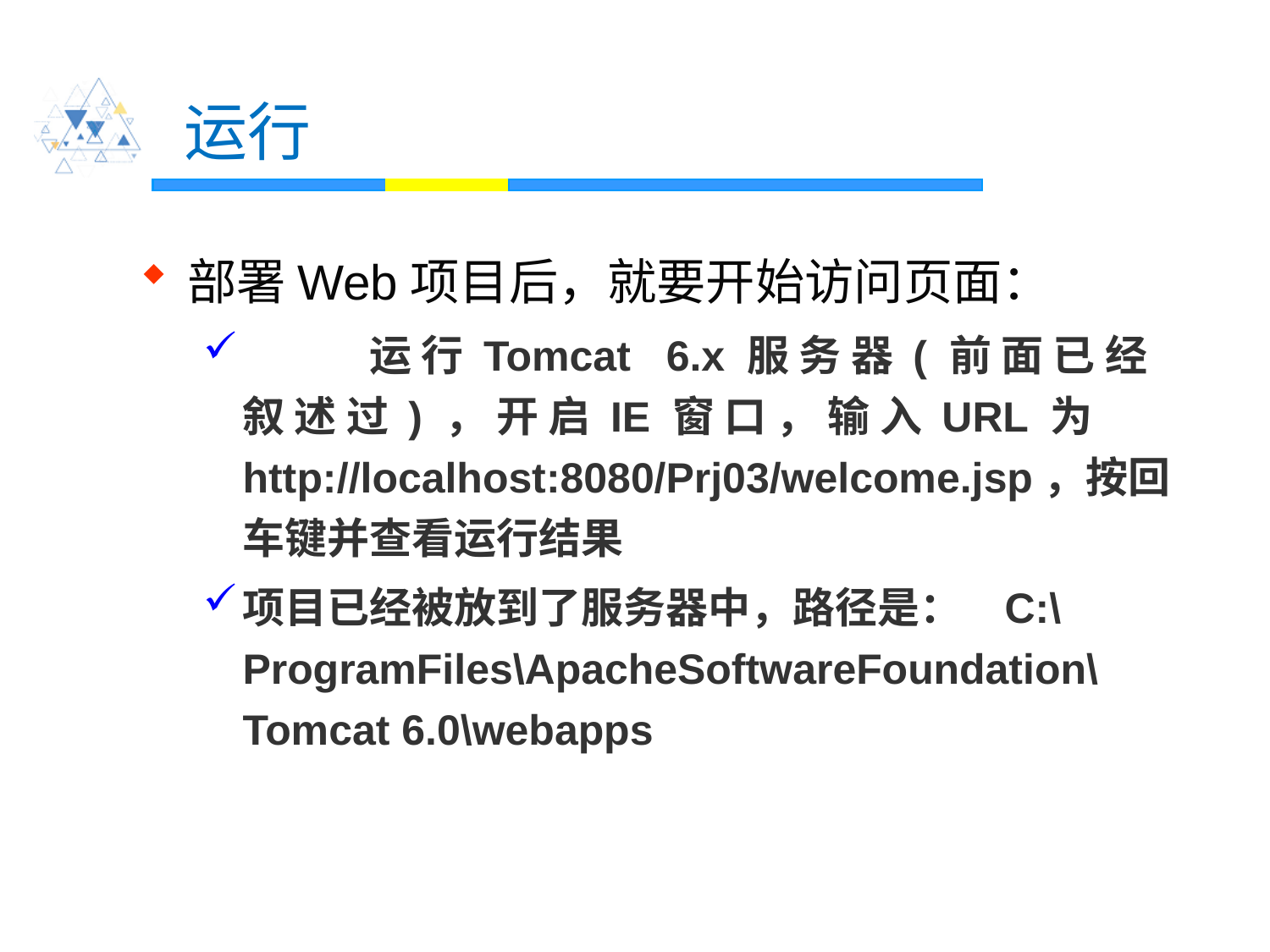

# 运行
部署Web项目后，就要开始访问页面：
 	运 行 Tomcat   6.x 服 务 器 ( 前 面 已 经 叙 述 过 ) ， 开 启 IE 窗 口 ， 输 入 URL 为http://localhost:8080/Prj03/welcome.jsp，按回车键并查看运行结果
项目已经被放到了服务器中，路径是：	C:\ProgramFiles\ApacheSoftwareFoundation\Tomcat 6.0\webapps